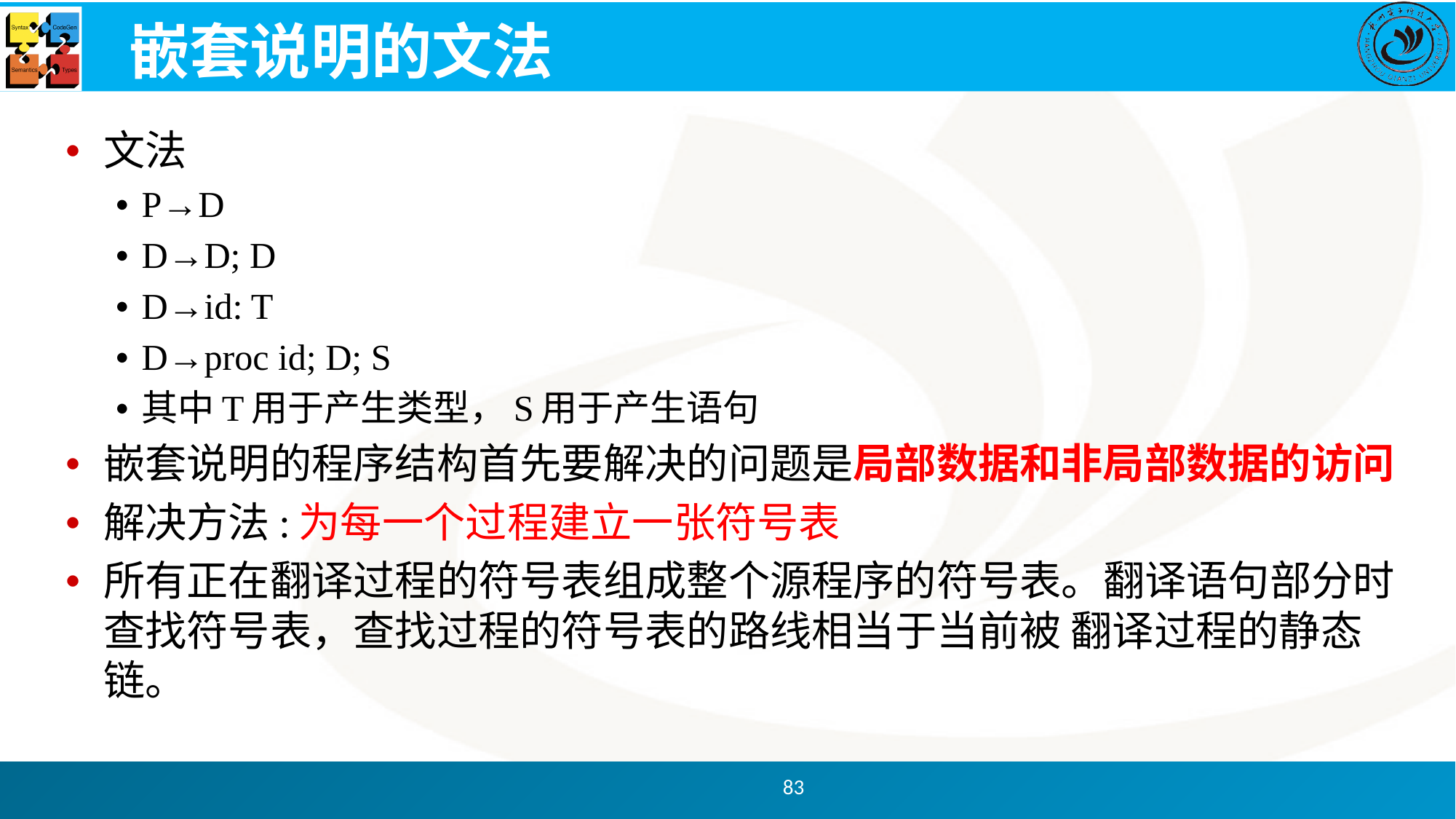

# 嵌套说明的文法
文法
P→D
D→D; D
D→id: T
D→proc id; D; S
其中T用于产生类型，S用于产生语句
嵌套说明的程序结构首先要解决的问题是局部数据和非局部数据的访问
解决方法:为每一个过程建立一张符号表
所有正在翻译过程的符号表组成整个源程序的符号表。翻译语句部分时查找符号表，查找过程的符号表的路线相当于当前被 翻译过程的静态链。

83